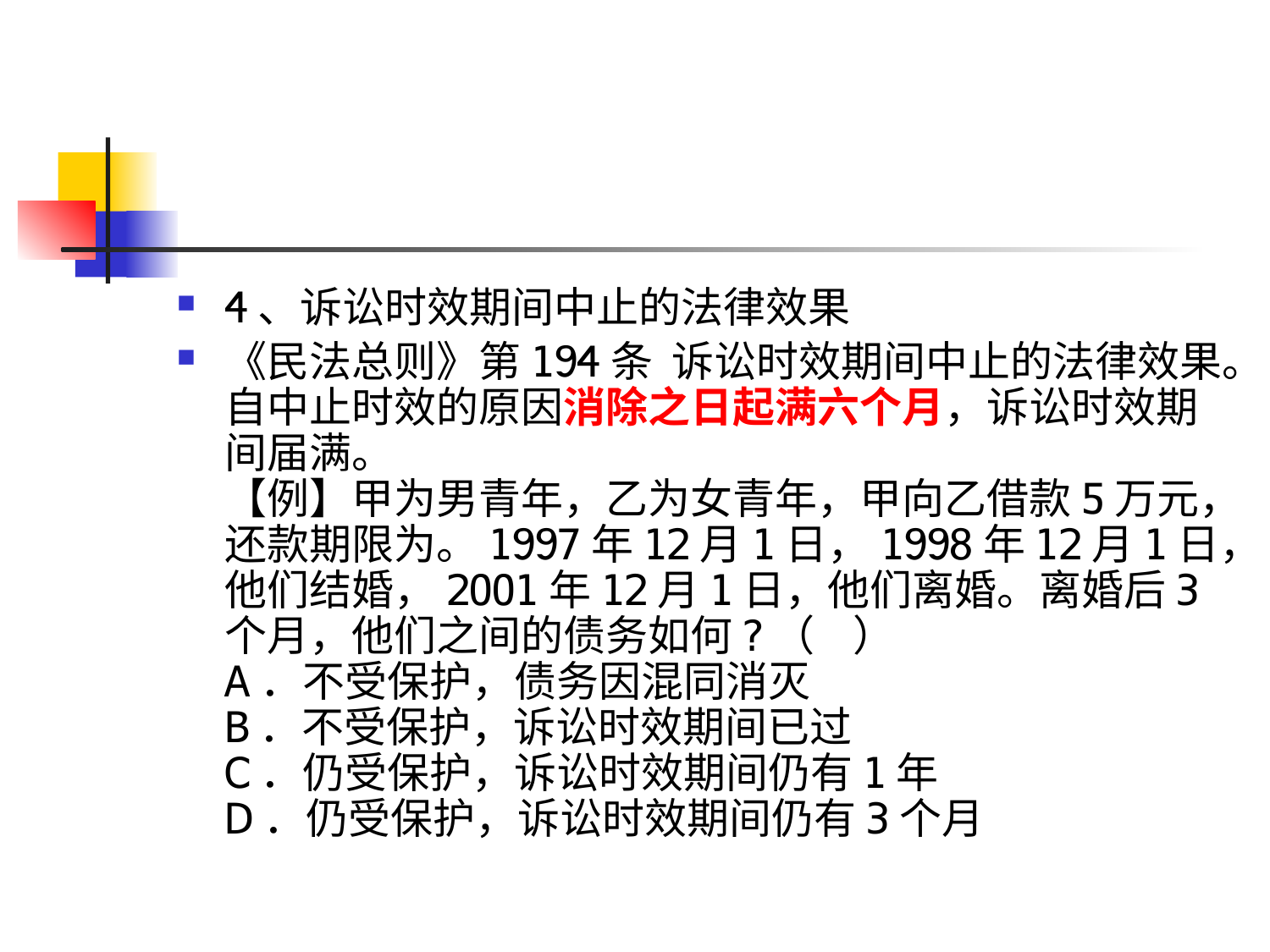

#
4、诉讼时效期间中止的法律效果
《民法总则》第194条  诉讼时效期间中止的法律效果。自中止时效的原因消除之日起满六个月，诉讼时效期间届满。
【例】甲为男青年，乙为女青年，甲向乙借款5万元，还款期限为。1997年12月1日，1998年12月1日，他们结婚，2001年12月1日，他们离婚。离婚后3个月，他们之间的债务如何?（    ）
A．不受保护，债务因混同消灭
B．不受保护，诉讼时效期间已过
C．仍受保护，诉讼时效期间仍有1年
D．仍受保护，诉讼时效期间仍有3个月